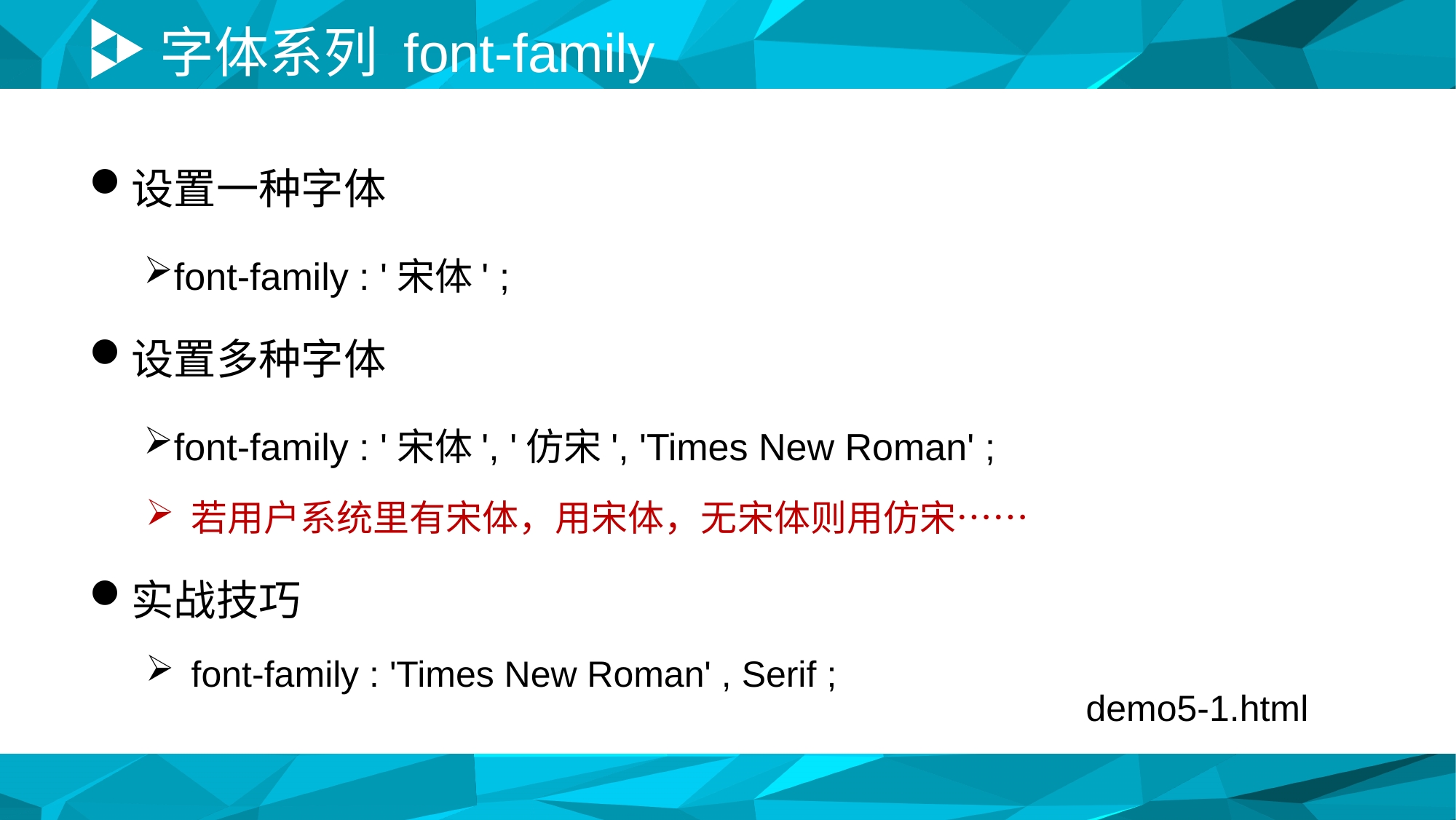

# 字体系列 font-family
设置一种字体
font-family : '宋体' ;
设置多种字体
font-family : '宋体', '仿宋', 'Times New Roman' ;
若用户系统里有宋体，用宋体，无宋体则用仿宋……
实战技巧
font-family : 'Times New Roman' , Serif ;

demo5-1.html